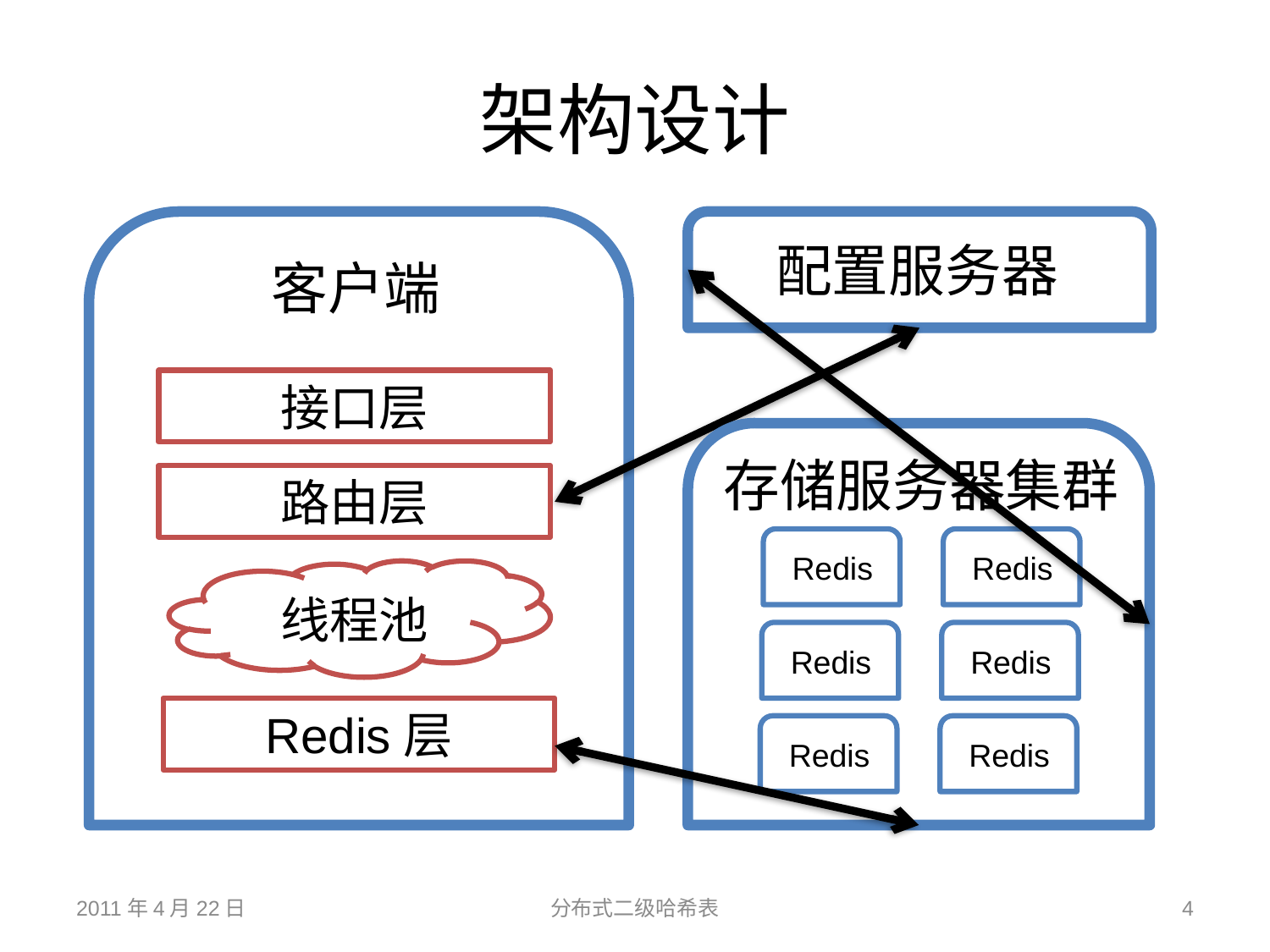

# 架构设计

配置服务器
客户端
接口层

存储服务器集群
路由层

Redis

Redis

线程池

Redis

Redis
Redis层

Redis

Redis
2011年4月22日
分布式二级哈希表
4